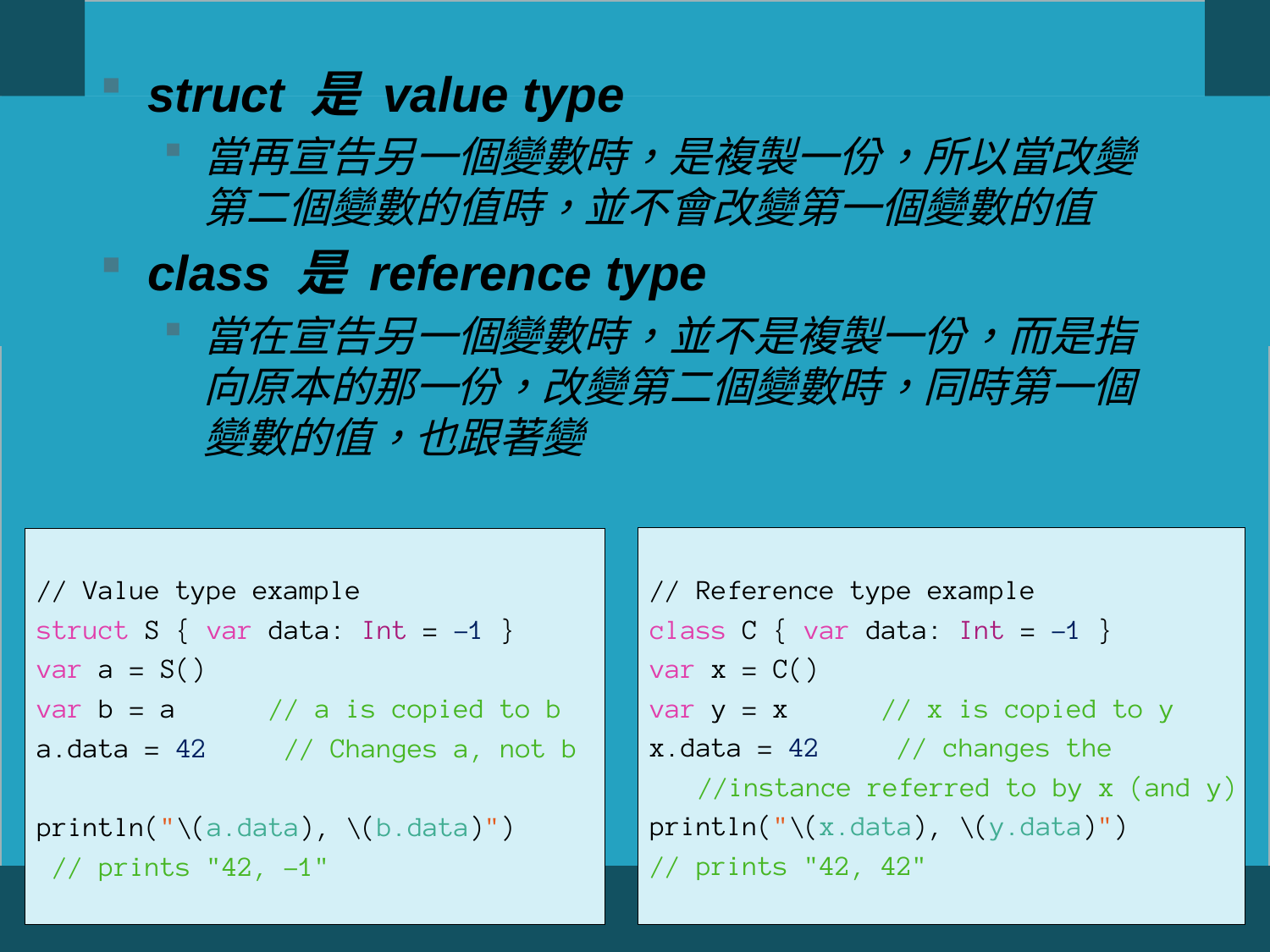

struct 是 value type
當再宣告另一個變數時，是複製一份，所以當改變第二個變數的值時，並不會改變第一個變數的值
class 是 reference type
當在宣告另一個變數時，並不是複製一份，而是指向原本的那一份，改變第二個變數時，同時第一個變數的值，也跟著變

// Reference type example
class C { var data: Int = -1 }
var x = C()
var y = x      // x is copied to y
x.data = 42     // changes the
 　//instance referred to by x (and y)
println("\(x.data), \(y.data)")
// prints "42, 42"
// Value type example
struct S { var data: Int = -1 }
var a = S()
var b = a      // a is copied to b
a.data = 42     // Changes a, not b

println("\(a.data), \(b.data)")
 // prints "42, -1"